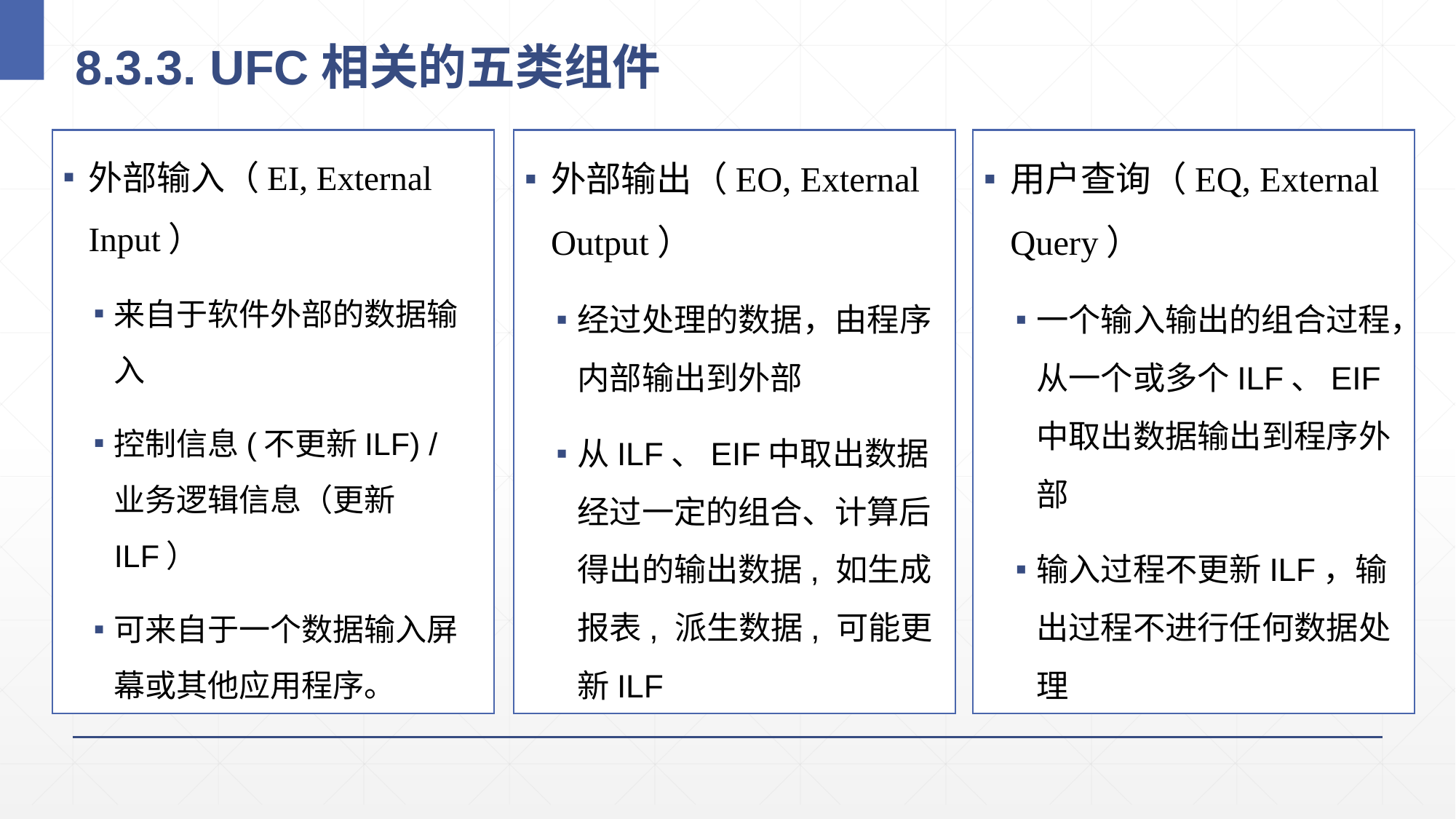

# 8.3.3. UFC相关的五类组件
外部输入（EI, External Input）
来自于软件外部的数据输入
控制信息(不更新ILF) / 业务逻辑信息（更新ILF）
可来自于一个数据输入屏幕或其他应用程序。
外部输出（EO, External Output）
经过处理的数据，由程序内部输出到外部
从ILF、EIF中取出数据经过一定的组合、计算后得出的输出数据, 如生成报表, 派生数据, 可能更新ILF
用户查询（EQ, External Query）
一个输入输出的组合过程，从一个或多个ILF、EIF中取出数据输出到程序外部
输入过程不更新ILF，输出过程不进行任何数据处理